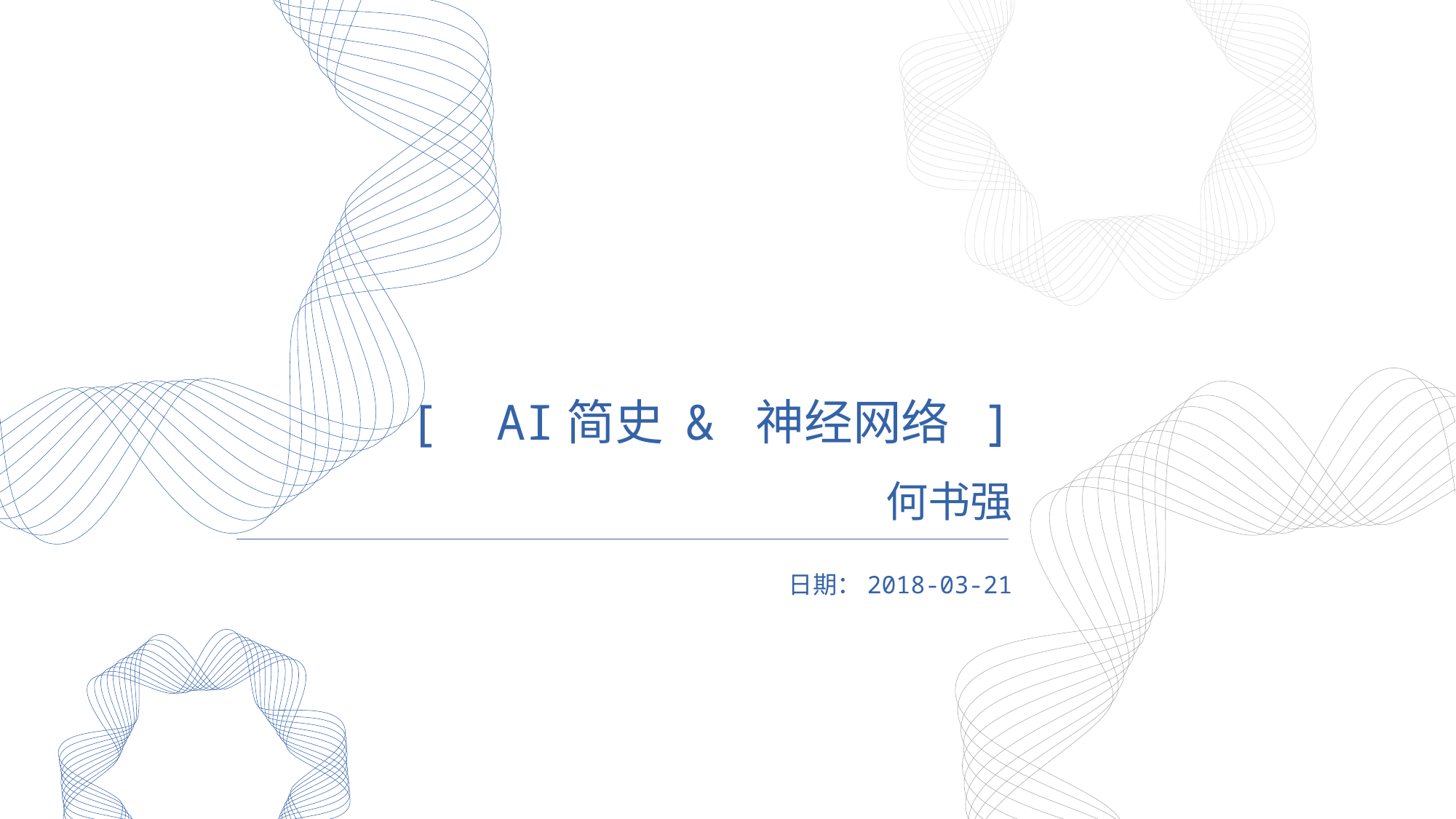

[  AI简史 & 神经网络  ]
何书强

日期：2018-03-21